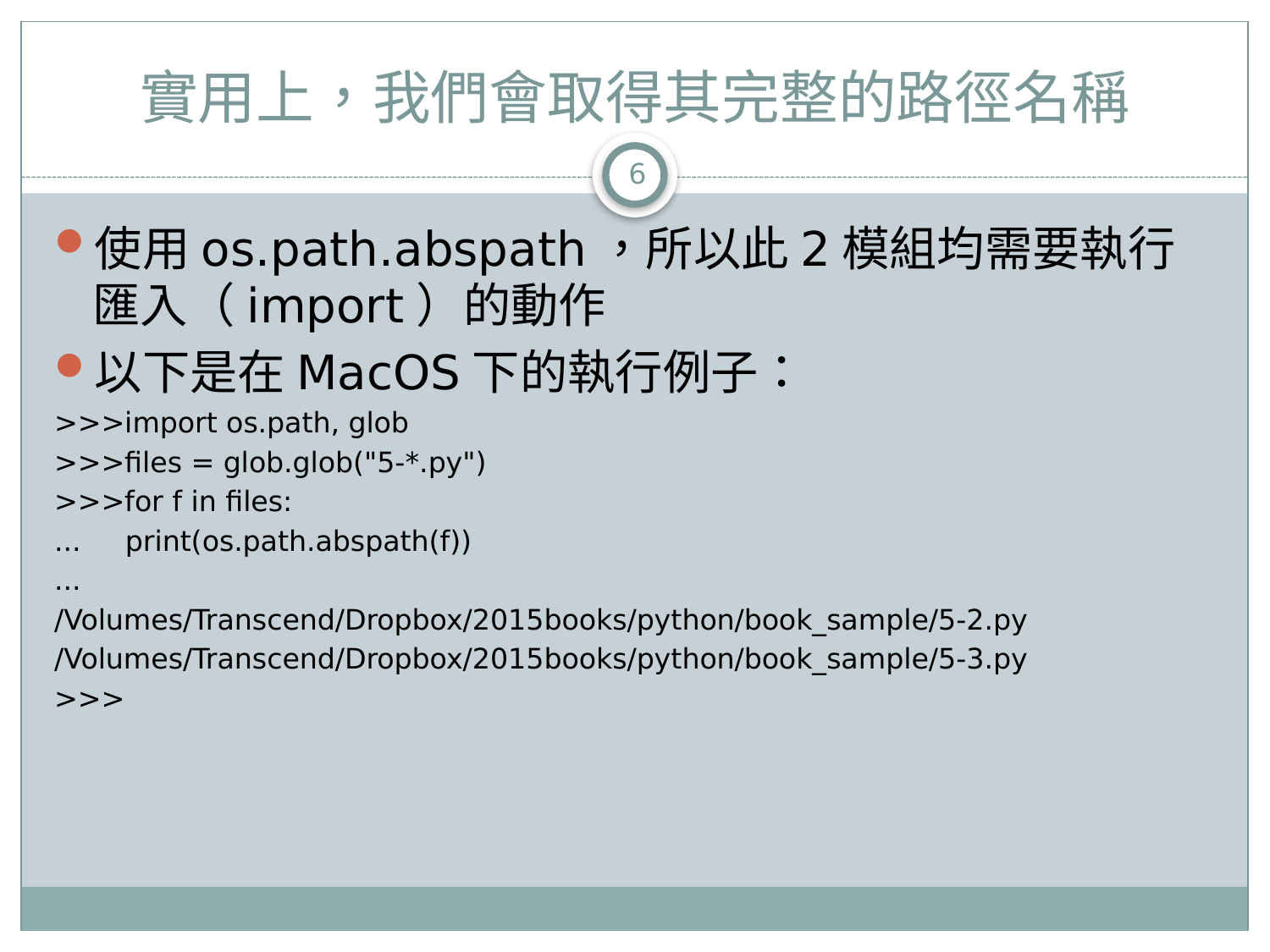

# 實用上，我們會取得其完整的路徑名稱
6
使用os.path.abspath，所以此2模組均需要執行匯入（import）的動作
以下是在MacOS下的執行例子：
>>>import os.path, glob
>>>files = glob.glob("5-*.py")
>>>for f in files:
...     print(os.path.abspath(f))
...
/Volumes/Transcend/Dropbox/2015books/python/book_sample/5-2.py
/Volumes/Transcend/Dropbox/2015books/python/book_sample/5-3.py
>>>